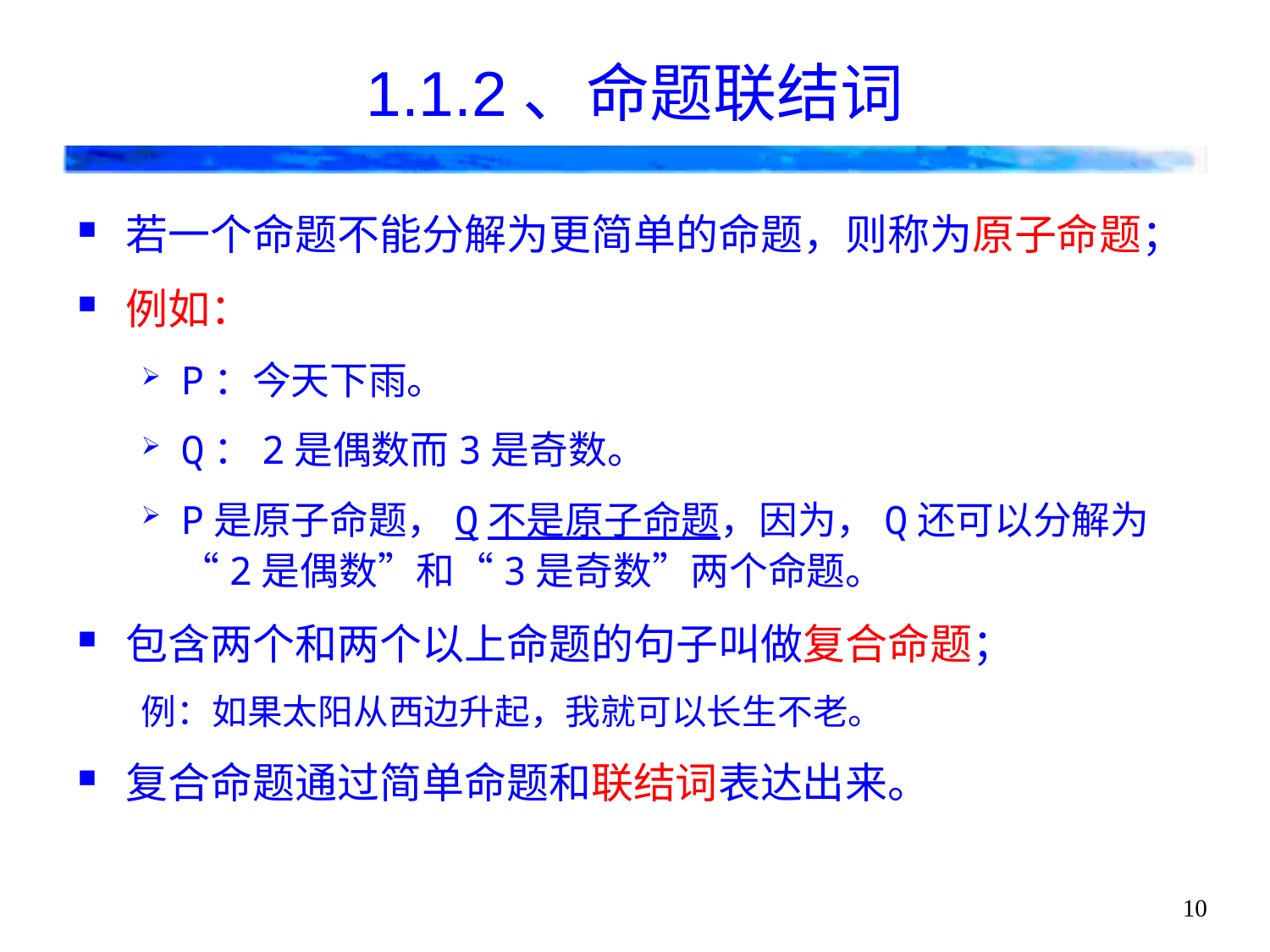

# 1.1.2、命题联结词
若一个命题不能分解为更简单的命题，则称为原子命题；
例如：
P：今天下雨。
Q：2是偶数而3是奇数。
P是原子命题，Q不是原子命题，因为，Q还可以分解为“2是偶数”和“3是奇数”两个命题。
包含两个和两个以上命题的句子叫做复合命题；
例：如果太阳从西边升起，我就可以长生不老。
复合命题通过简单命题和联结词表达出来。
10